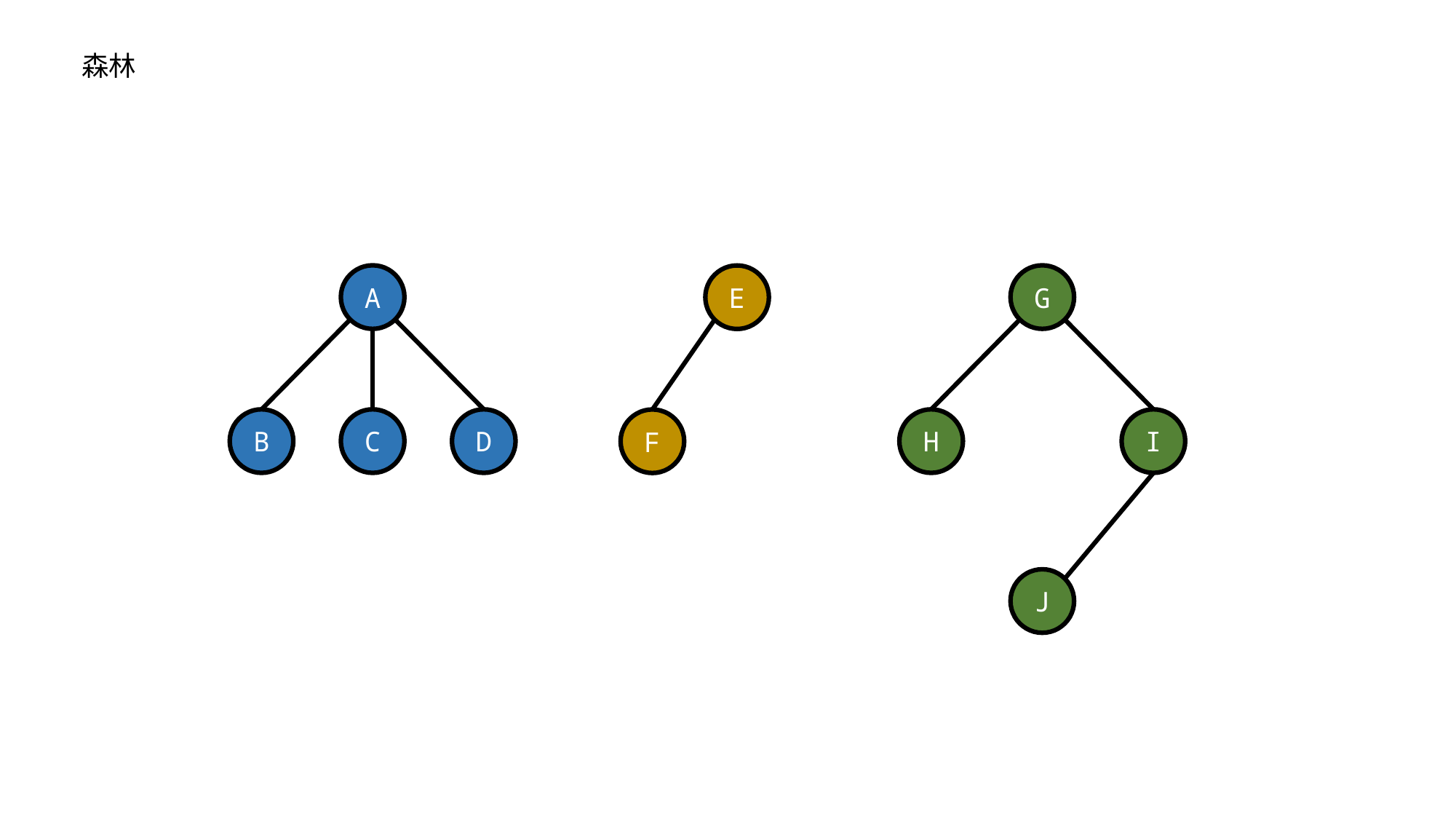

森林
A
G
E
B
C
D
H
I
F
J